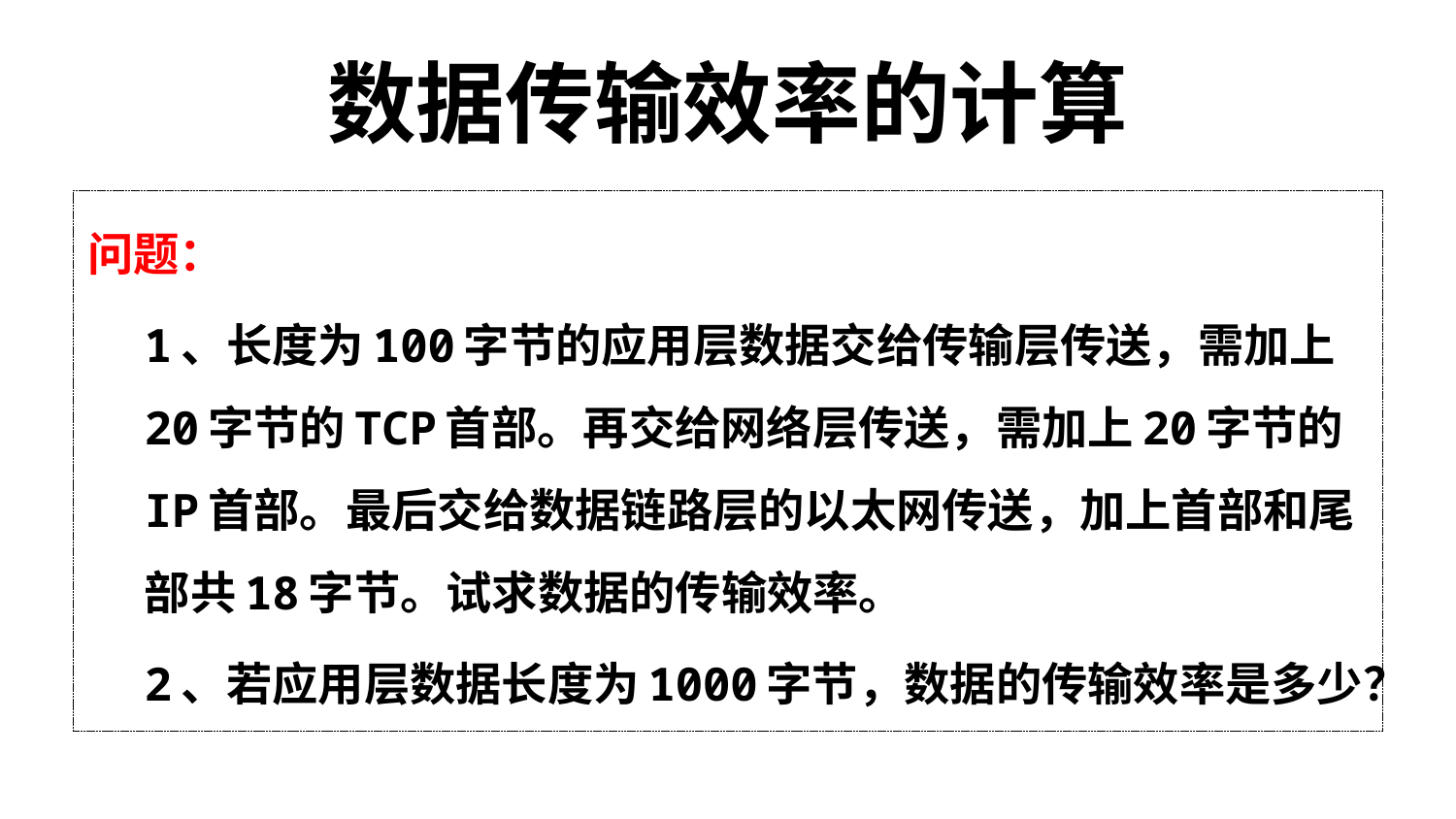

# 数据传输效率的计算
问题：
	1、长度为100字节的应用层数据交给传输层传送，需加上20字节的TCP首部。再交给网络层传送，需加上20字节的IP首部。最后交给数据链路层的以太网传送，加上首部和尾部共18字节。试求数据的传输效率。
	2、若应用层数据长度为1000字节，数据的传输效率是多少？